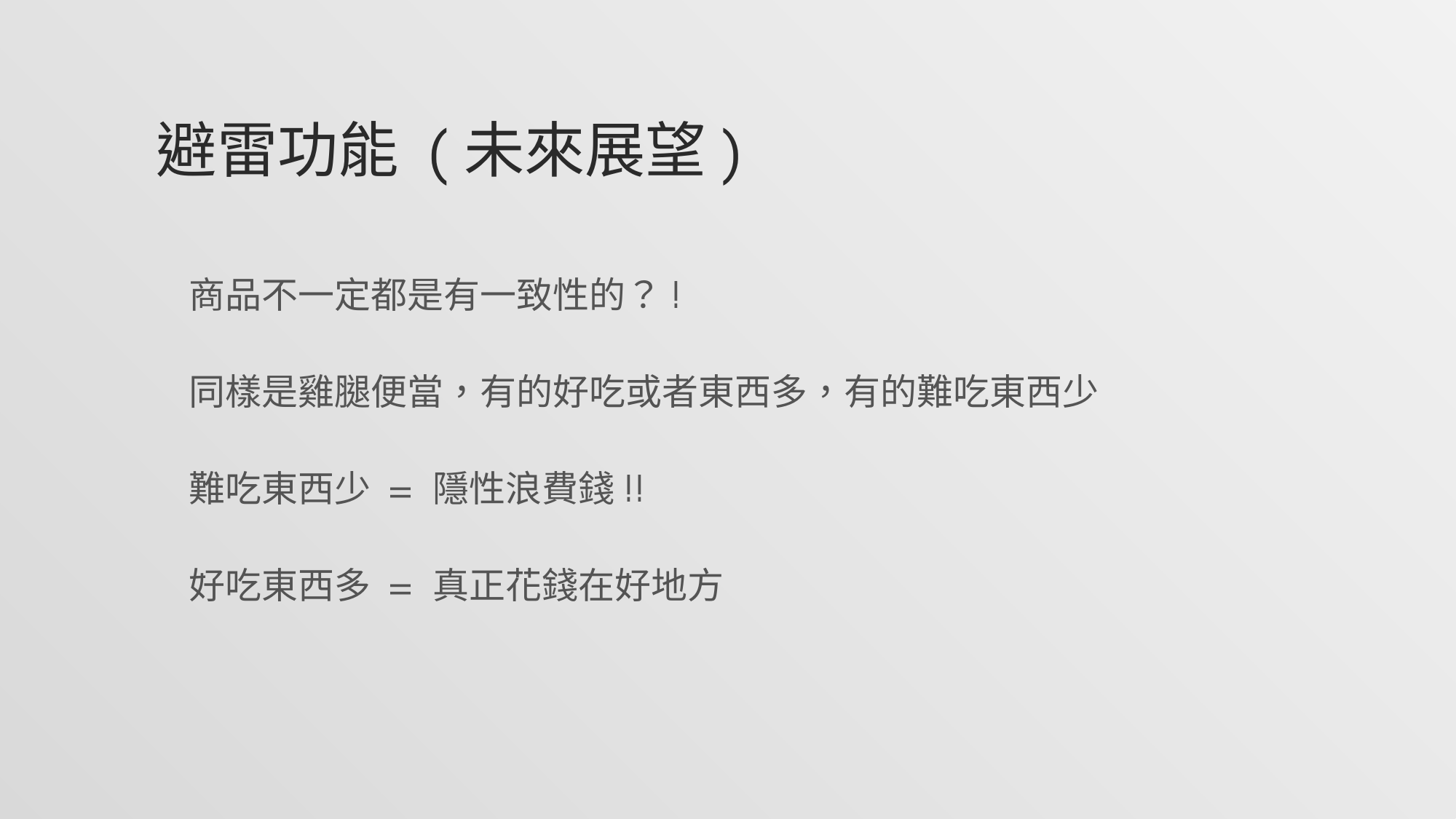

# 避雷功能 (未來展望)

商品不一定都是有一致性的？!

同樣是雞腿便當，有的好吃或者東西多，有的難吃東西少

難吃東西少 = 隱性浪費錢!!

好吃東西多 = 真正花錢在好地方